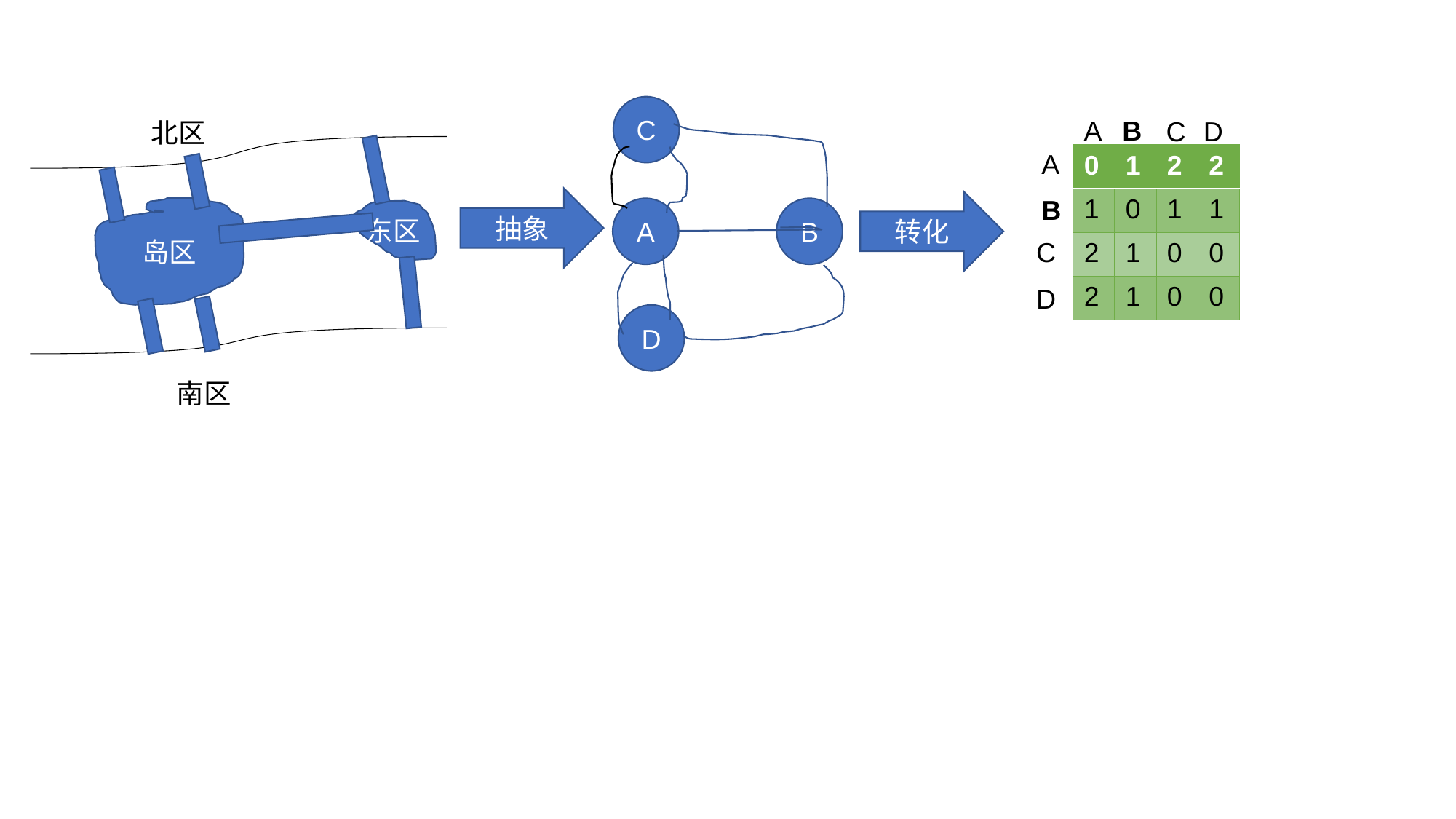

C

A
B

D
A
B
C
D
北区

岛区
东区

南区
A
| 0 | 1 | 2 | 2 |
| --- | --- | --- | --- |
| 1 | 0 | 1 | 1 |
| 2 | 1 | 0 | 0 |
| 2 | 1 | 0 | 0 |
B
抽象
转化
C
D